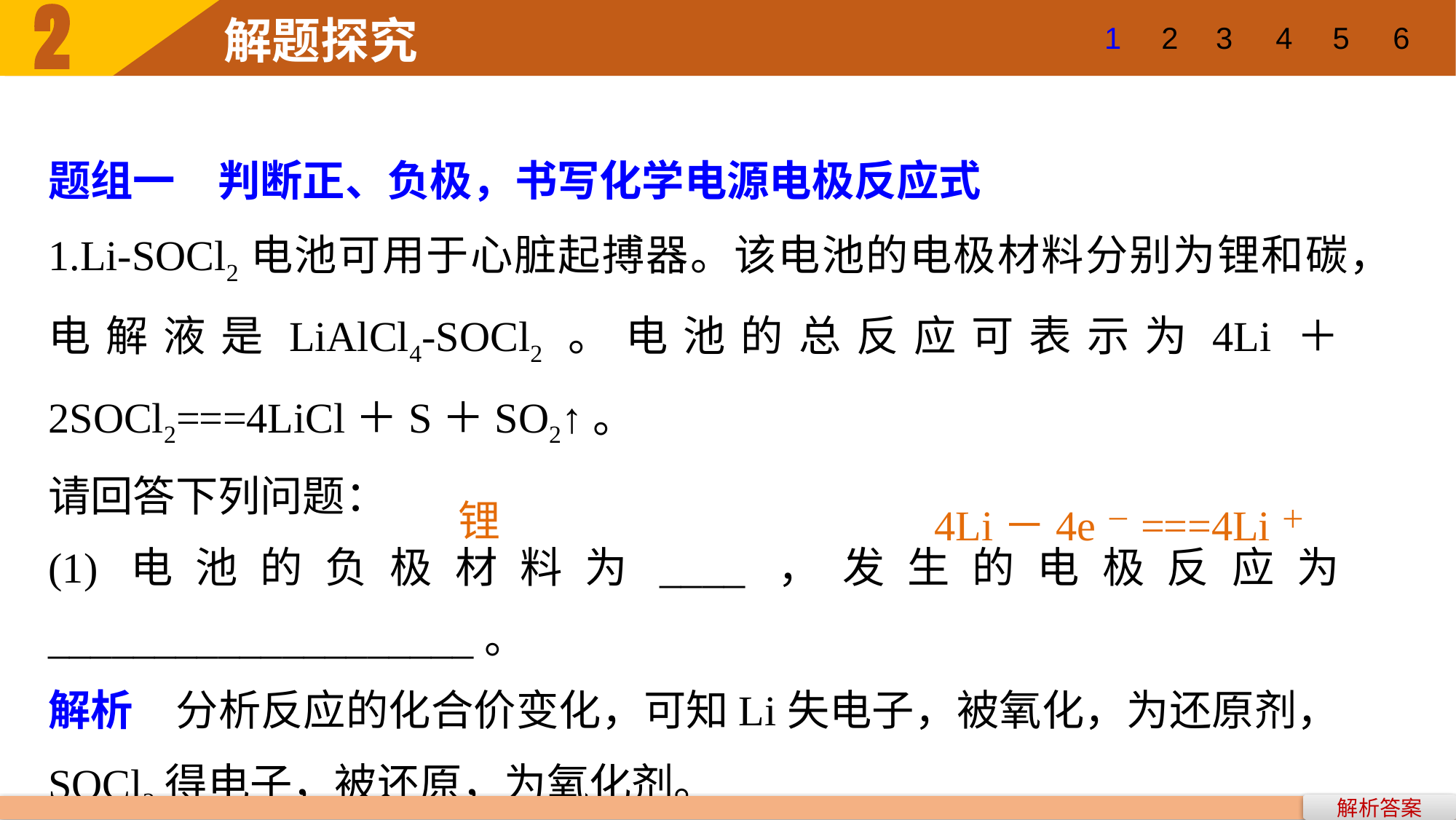

2

1
2
3
4
5
6
解题探究
题组一　判断正、负极，书写化学电源电极反应式
1.Li­-SOCl2电池可用于心脏起搏器。该电池的电极材料分别为锂和碳，电解液是LiAlCl4­-SOCl2。电池的总反应可表示为4Li＋2SOCl2===4LiCl＋S＋SO2↑。
请回答下列问题：
(1)电池的负极材料为____，发生的电极反应为____________________。
解析　分析反应的化合价变化，可知Li失电子，被氧化，为还原剂，SOCl2得电子，被还原，为氧化剂。
负极材料为Li(还原剂)，4Li－4e－===4Li＋。
锂
4Li－4e－===4Li＋
解析答案